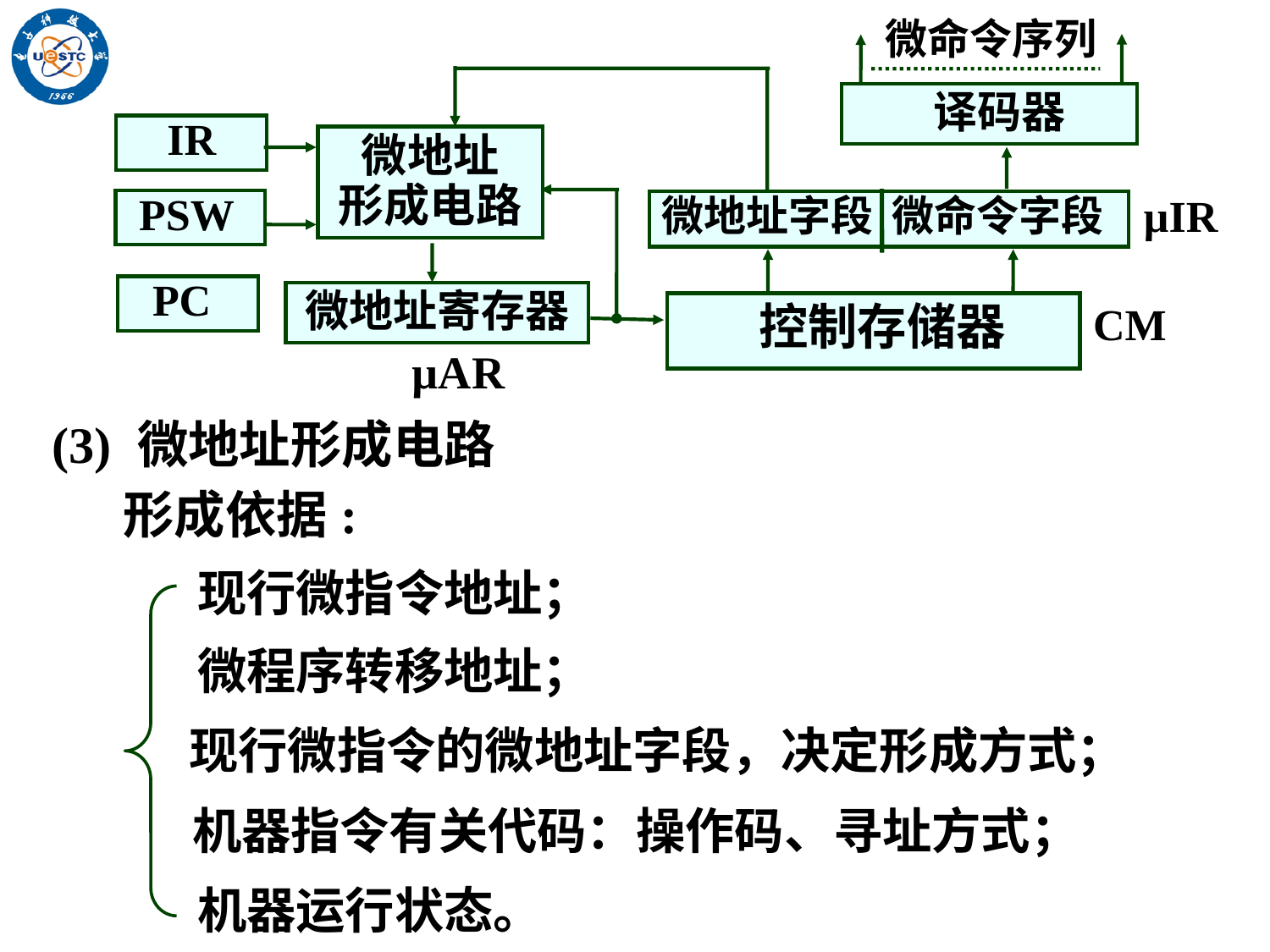

微命令序列

 译码器
IR
微地址
形成电路

µIR

微地址字段  微命令字段

 PSW

  PC
微地址寄存器
控制存储器
CM

 µAR
(3) 微地址形成电路
形成依据:
现行微指令地址；

微程序转移地址；
现行微指令的微地址字段，决定形成方式；
机器指令有关代码：操作码、寻址方式；
机器运行状态。